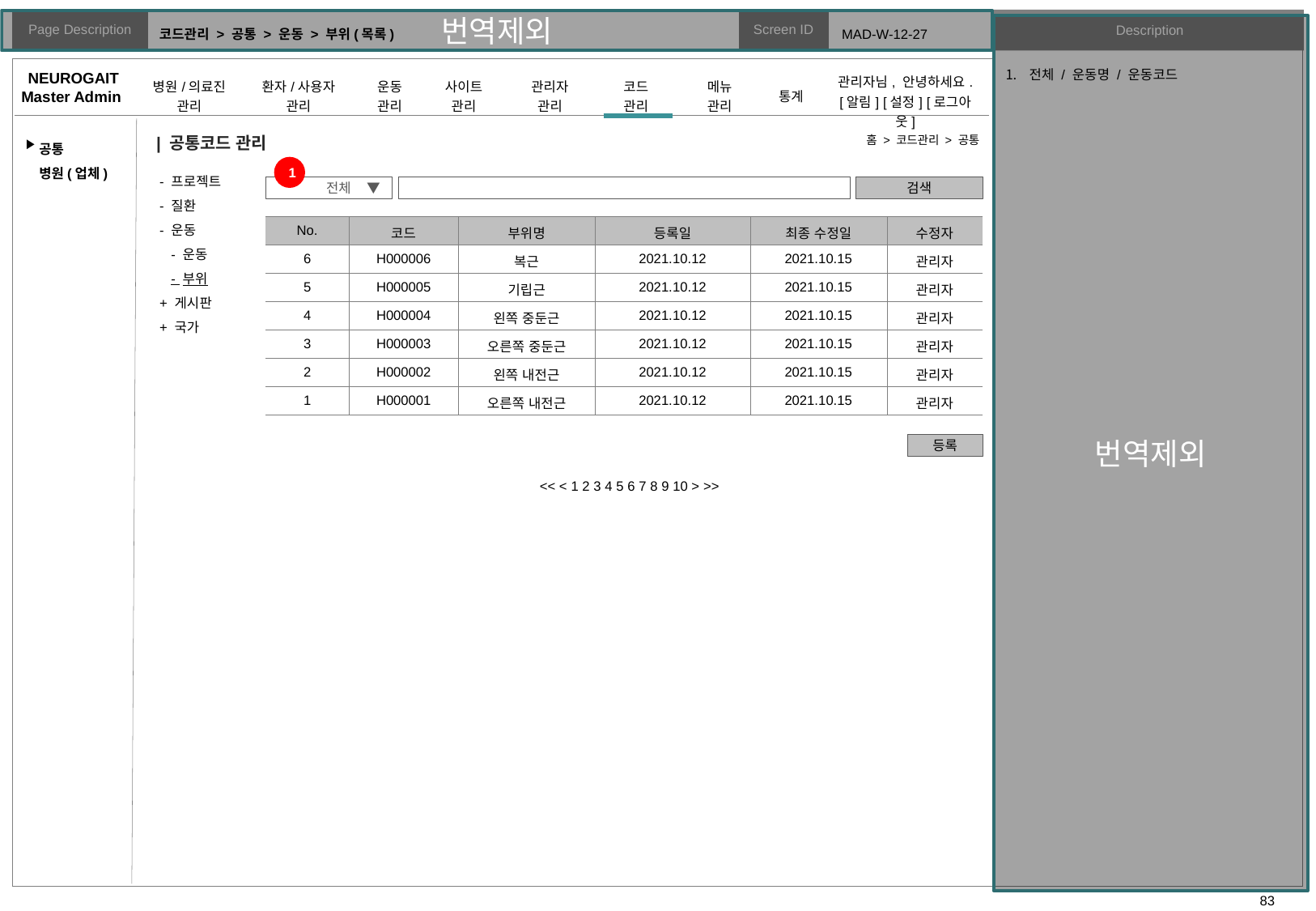

# 코드관리 > 공통 > 운동 > 부위(목록)
MAD-W-12-27
전체 / 운동명 / 운동코드

| 공통코드 관리
홈 > 코드관리 > 공통
▶
1
- 프로젝트
- 질환
- 운동
   - 운동
   - 부위
+ 게시판
+ 국가
전체    ▼

검색
| No. | 코드 | 부위명 | 등록일 | 최종 수정일 | 수정자 |
| --- | --- | --- | --- | --- | --- |
| 6 | H000006 | 복근 | 2021.10.12 | 2021.10.15 | 관리자 |
| 5 | H000005 | 기립근 | 2021.10.12 | 2021.10.15 | 관리자 |
| 4 | H000004 | 왼쪽 중둔근 | 2021.10.12 | 2021.10.15 | 관리자 |
| 3 | H000003 | 오른쪽 중둔근 | 2021.10.12 | 2021.10.15 | 관리자 |
| 2 | H000002 | 왼쪽 내전근 | 2021.10.12 | 2021.10.15 | 관리자 |
| 1 | H000001 | 오른쪽 내전근 | 2021.10.12 | 2021.10.15 | 관리자 |
등록
<< < 1 2 3 4 5 6 7 8 9 10 > >>